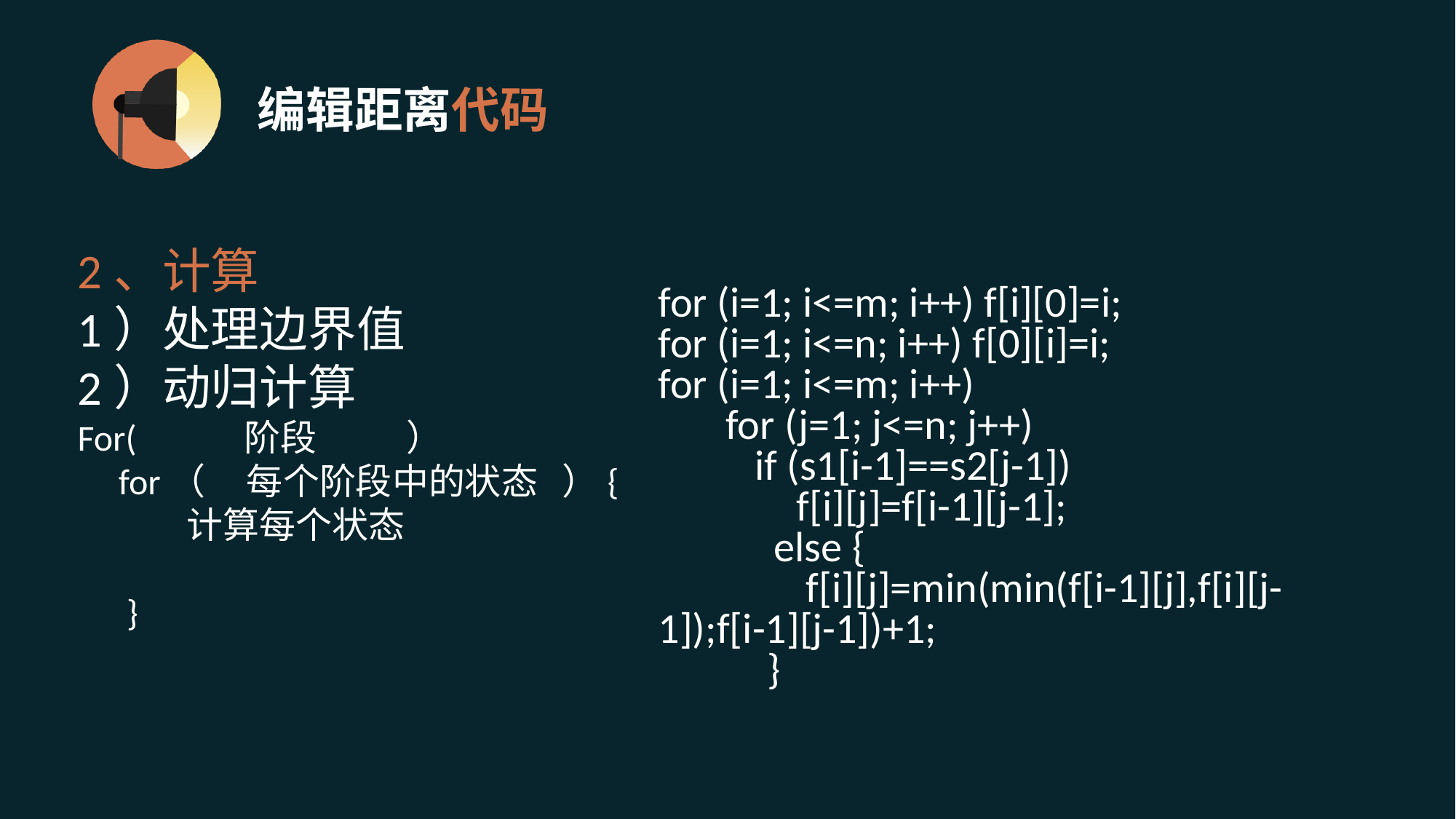

# 编辑距离代码
2、计算
1）处理边界值
2）动归计算
For(            阶段           ）
     for（     每个阶段中的状态   ）{
	计算每个状态

      }

for (i=1; i<=m; i++) f[i][0]=i;
for (i=1; i<=n; i++) f[0][i]=i;
for (i=1; i<=m; i++)
       for (j=1; j<=n; j++)
          if (s1[i-1]==s2[j-1])
	   f[i][j]=f[i-1][j-1];
            else {
	    f[i][j]=min(min(f[i-1][j],f[i][j-1]);f[i-1][j-1])+1;
	}